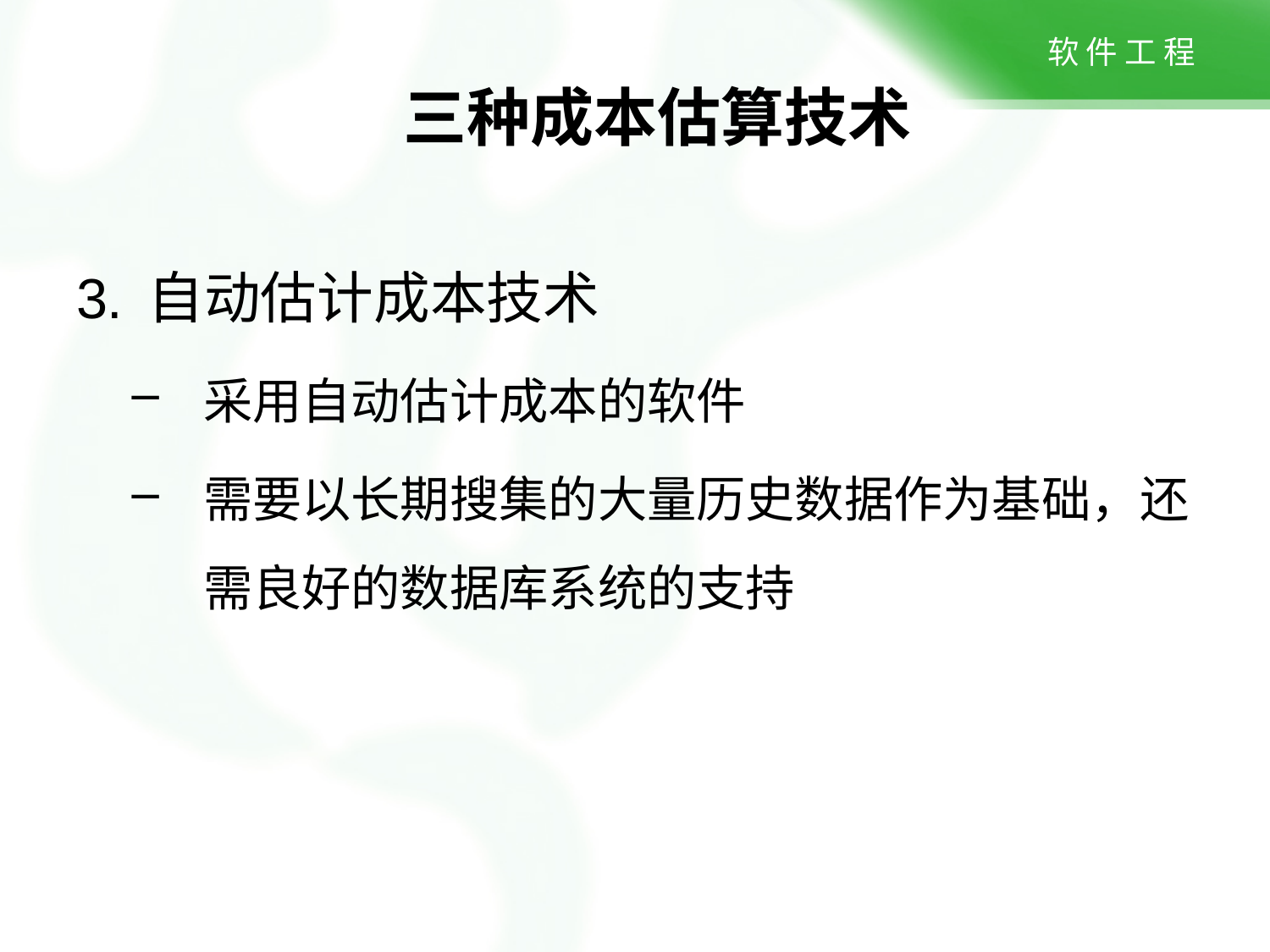

三种成本估算技术
自动估计成本技术
采用自动估计成本的软件
需要以长期搜集的大量历史数据作为基础，还需良好的数据库系统的支持